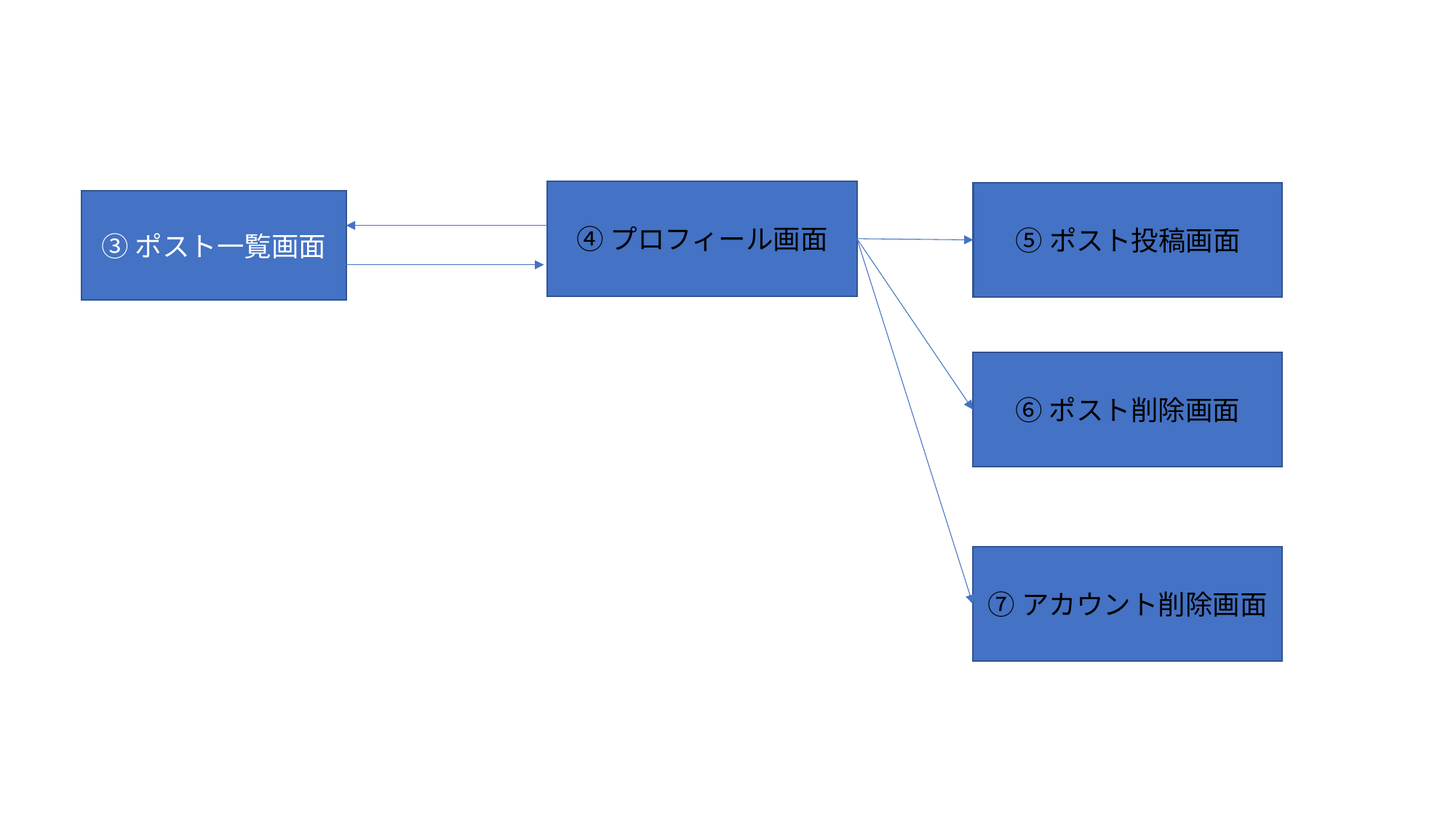

④プロフィール画面
⑤ポスト投稿画面
③ポスト一覧画面
⑥ポスト削除画面
⑦アカウント削除画面